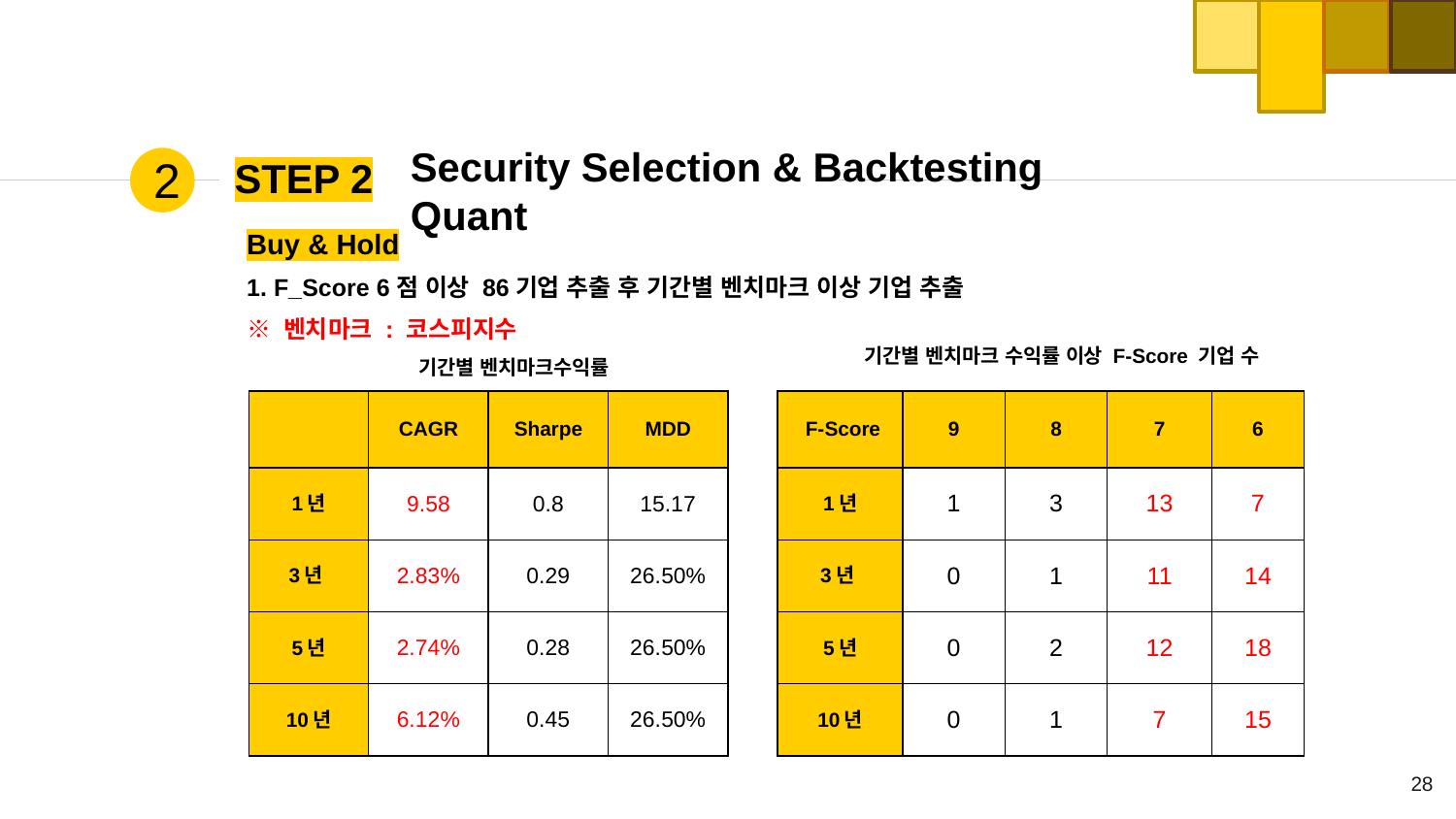

Security Selection & Backtesting Quant
2
# STEP 2
Buy & Hold
1. F_Score 6점 이상 86기업 추출 후 기간별 벤치마크 이상 기업 추출
※ 벤치마크 : 코스피지수
                              기간별 벤치마크수익률

        기간별 벤치마크 수익률 이상 F-Score 기업 수

| F-Score | 9 | 8 | 7 | 6 |
| --- | --- | --- | --- | --- |
| 1년 | 1 | 3 | 13 | 7 |
| 3년 | 0 | 1 | 11 | 14 |
| 5년 | 0 | 2 | 12 | 18 |
| 10년 | 0 | 1 | 7 | 15 |
|  | CAGR | Sharpe | MDD |
| --- | --- | --- | --- |
| 1년 | 9.58 | 0.8 | 15.17 |
| 3년 | 2.83% | 0.29 | 26.50% |
| 5년 | 2.74% | 0.28 | 26.50% |
| 10년 | 6.12% | 0.45 | 26.50% |
28